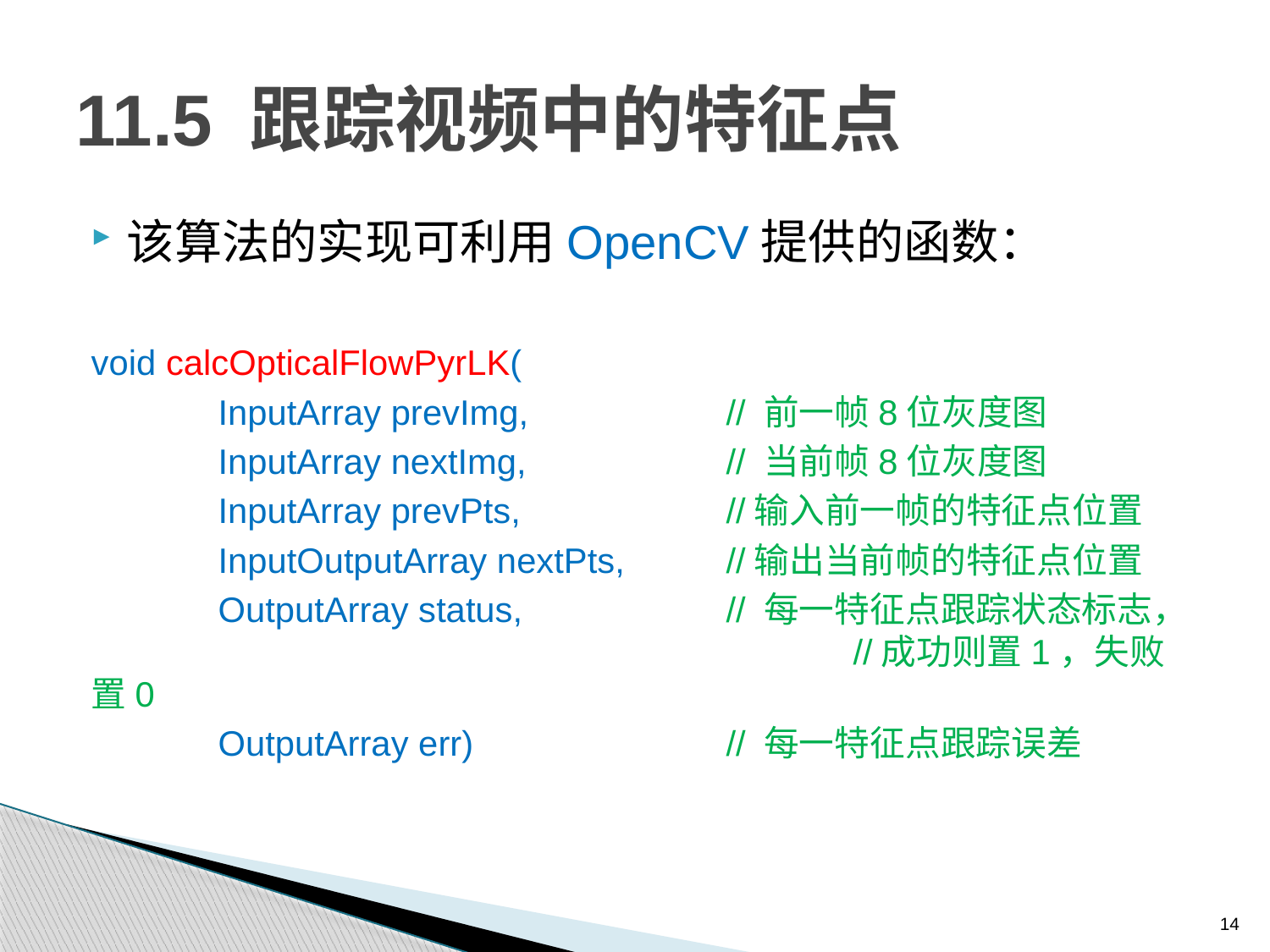

# 11.5 跟踪视频中的特征点
该算法的实现可利用OpenCV提供的函数：

void calcOpticalFlowPyrLK(
	InputArray prevImg, 		// 前一帧8位灰度图
	InputArray nextImg, 		// 当前帧8位灰度图
	InputArray prevPts, 	       	//输入前一帧的特征点位置
	InputOutputArray nextPts, 	//输出当前帧的特征点位置
	OutputArray status, 		// 每一特征点跟踪状态标志，						//成功则置1，失败置0
	OutputArray err)		// 每一特征点跟踪误差
14